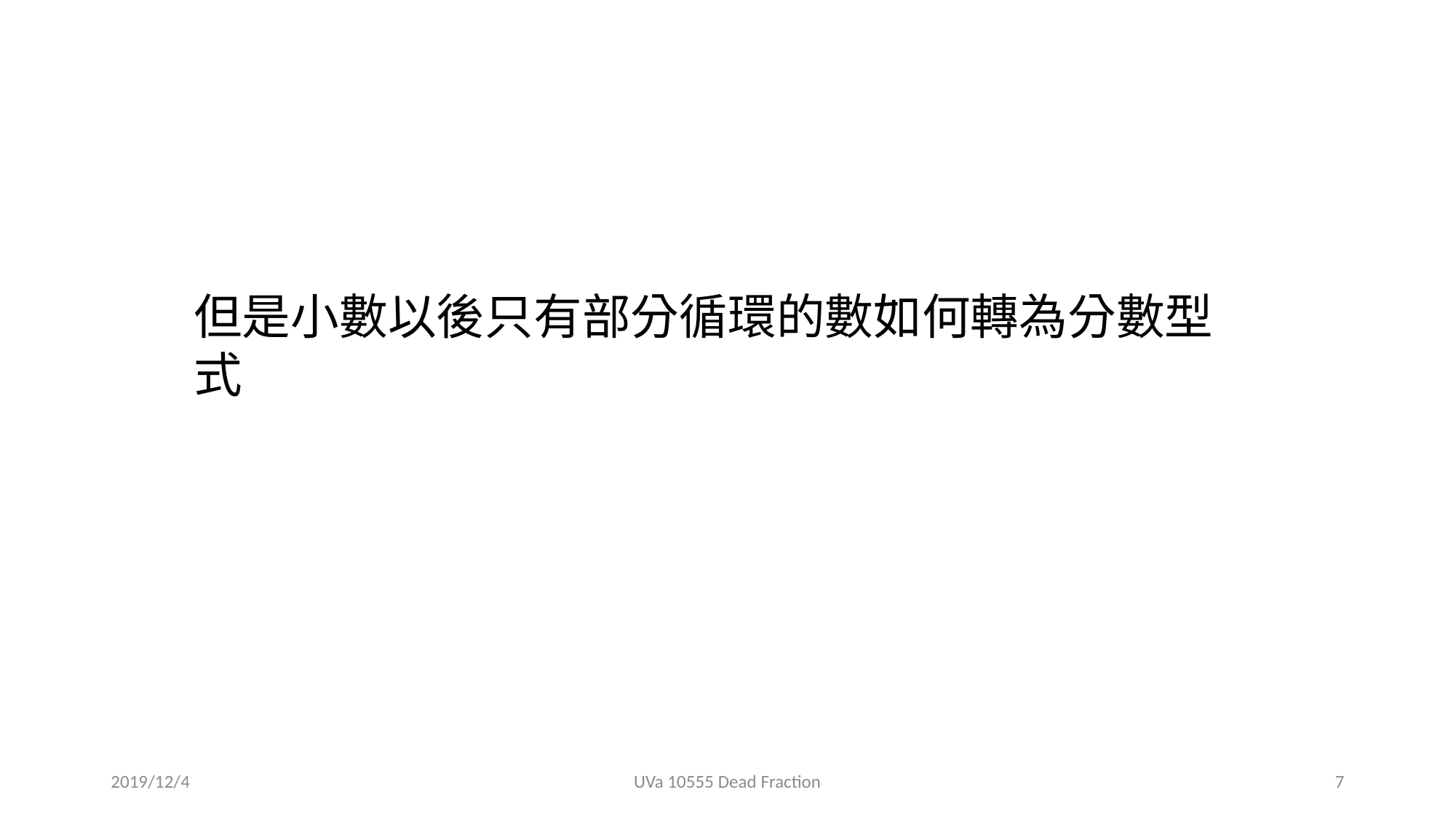

但是小數以後只有部分循環的數如何轉為分數型式
2019/12/4
UVa 10555 Dead Fraction
7